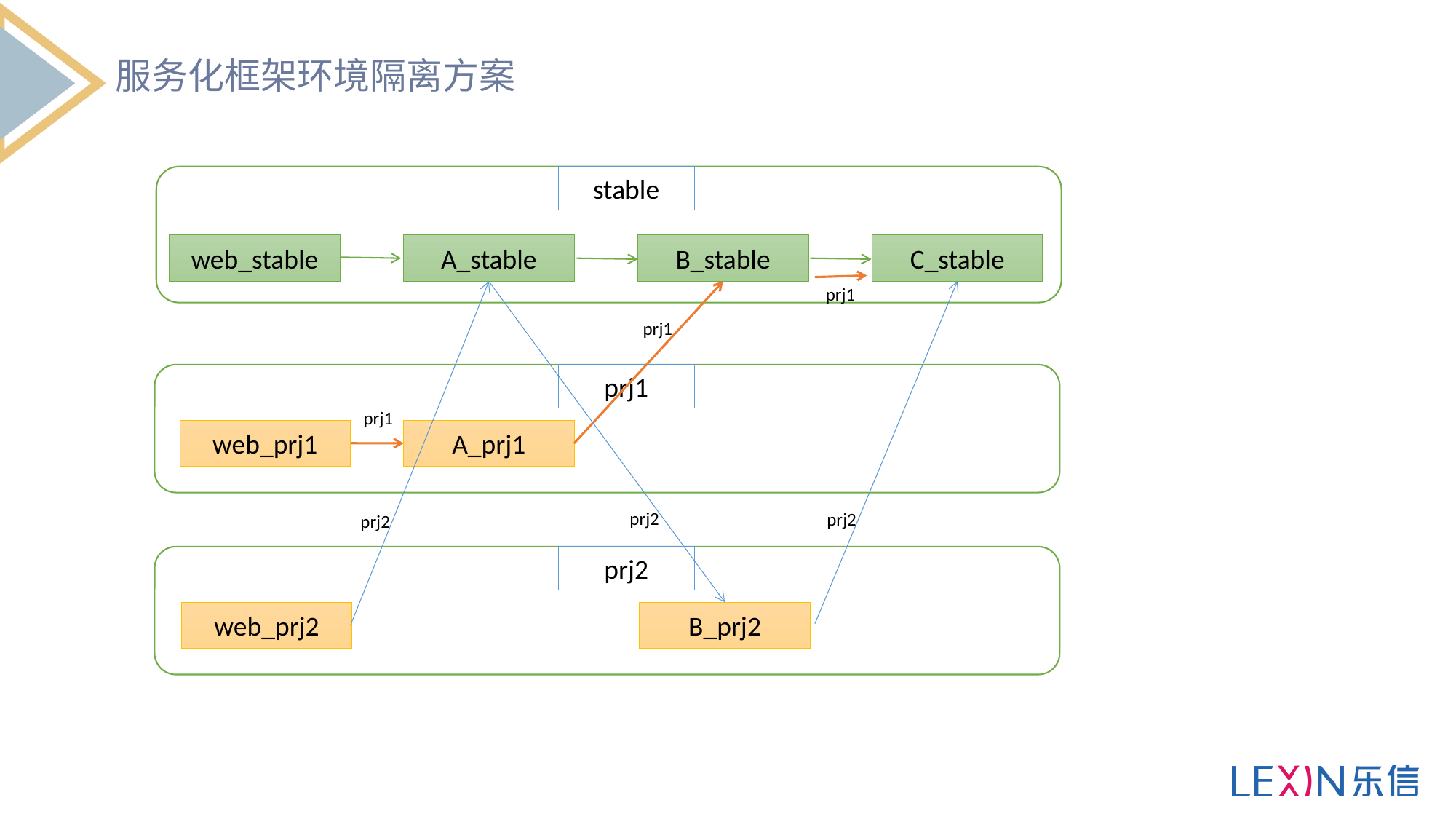

服务化框架环境隔离方案

stable
web_stable
A_stable
B_stable
C_stable
prj1
prj2
prj1
prj2
prj2

prj1
prj1
web_prj1
A_prj1

prj2
web_prj2
B_prj2